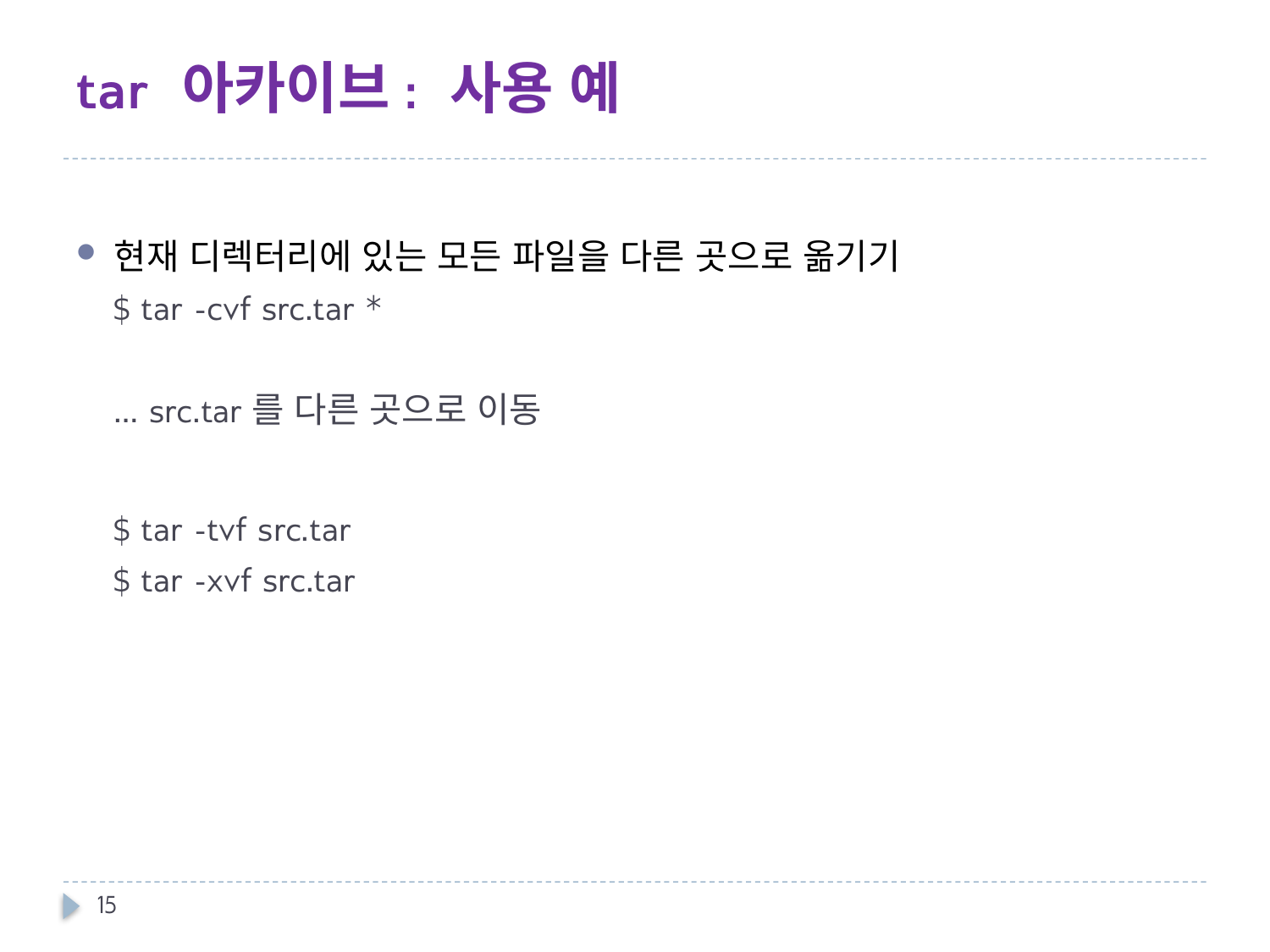

# tar 아카이브: 사용 예

현재 디렉터리에 있는 모든 파일을 다른 곳으로 옮기기
$ tar -cvf src.tar *

… src.tar를 다른 곳으로 이동

$ tar -tvf src.tar
$ tar -xvf src.tar
15